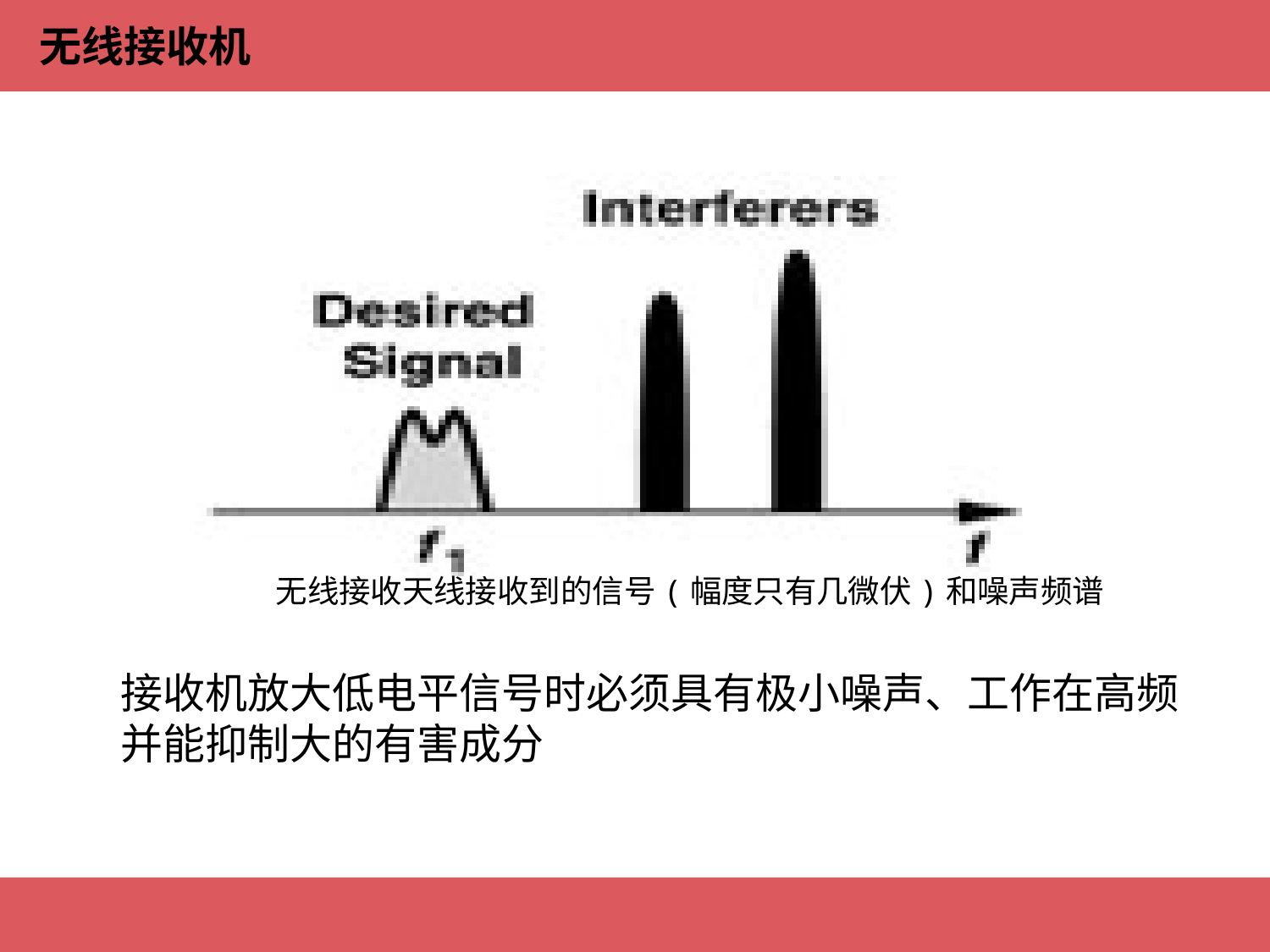

无线接收机

无线接收天线接收到的信号(幅度只有几微伏)和噪声频谱
接收机放大低电平信号时必须具有极小噪声、工作在高频并能抑制大的有害成分